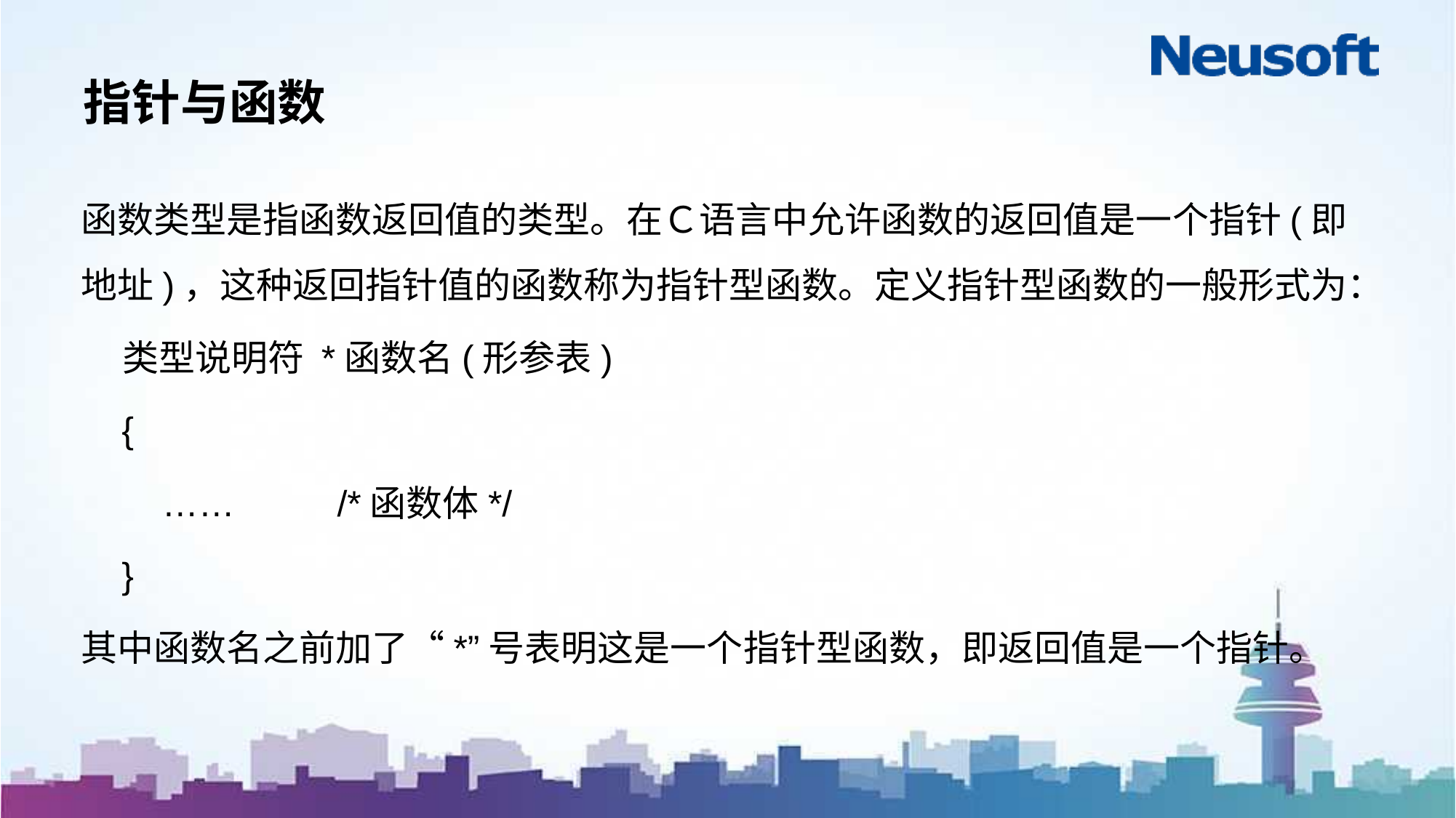

# 指针与函数
函数类型是指函数返回值的类型。在Ｃ语言中允许函数的返回值是一个指针(即地址)，这种返回指针值的函数称为指针型函数。定义指针型函数的一般形式为：
    类型说明符 *函数名(形参表)
    {
        ……          /*函数体*/
    }
其中函数名之前加了“*”号表明这是一个指针型函数，即返回值是一个指针。